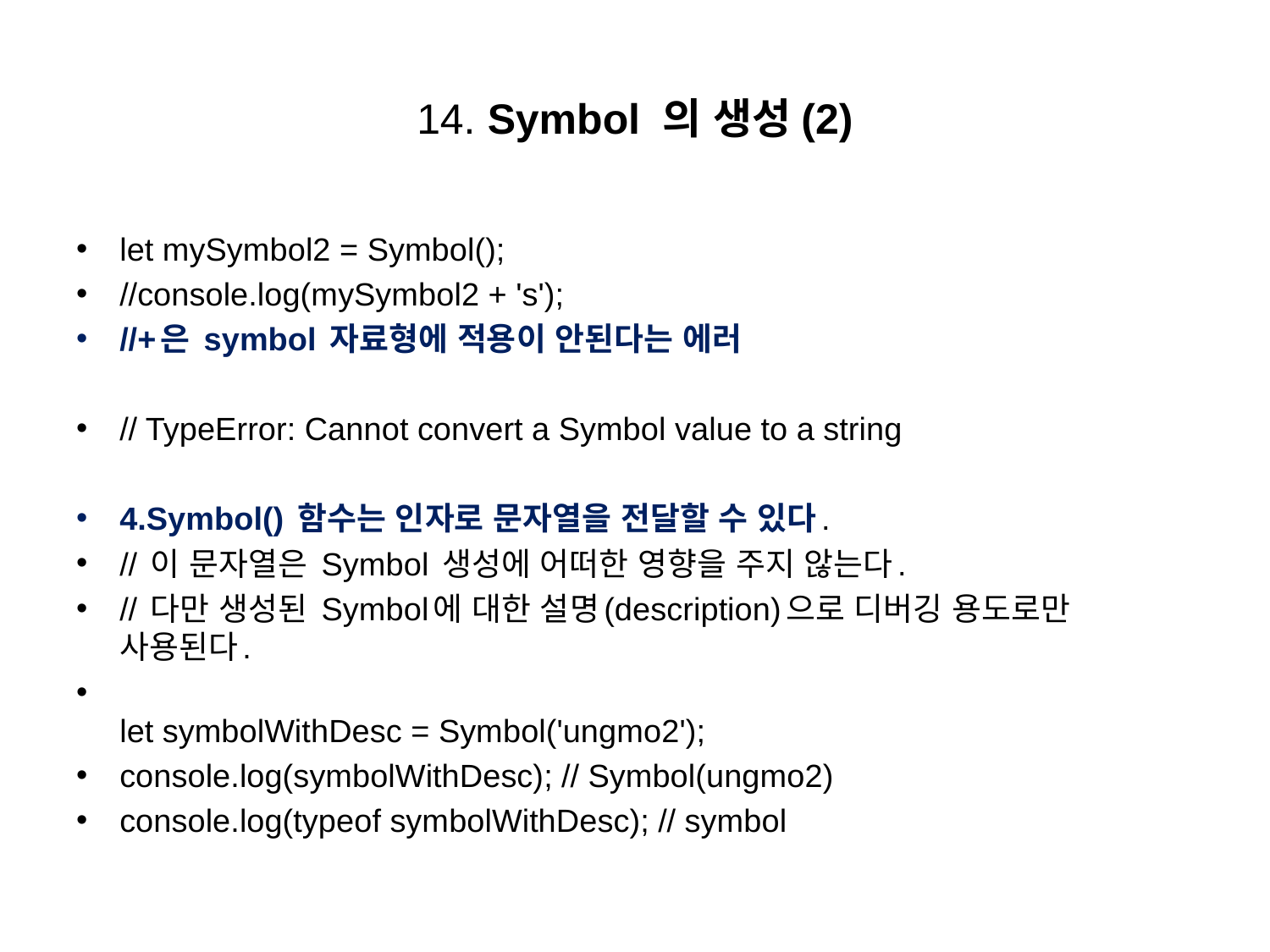

# 14. Symbol 의 생성(2)
let mySymbol2 = Symbol();
//console.log(mySymbol2 + 's');
//+은 symbol 자료형에 적용이 안된다는 에러

// TypeError: Cannot convert a Symbol value to a string

4.Symbol() 함수는 인자로 문자열을 전달할 수 있다.
// 이 문자열은 Symbol 생성에 어떠한 영향을 주지 않는다.
// 다만 생성된 Symbol에 대한 설명(description)으로 디버깅 용도로만 사용된다.
let symbolWithDesc = Symbol('ungmo2');
console.log(symbolWithDesc); // Symbol(ungmo2)
console.log(typeof symbolWithDesc); // symbol